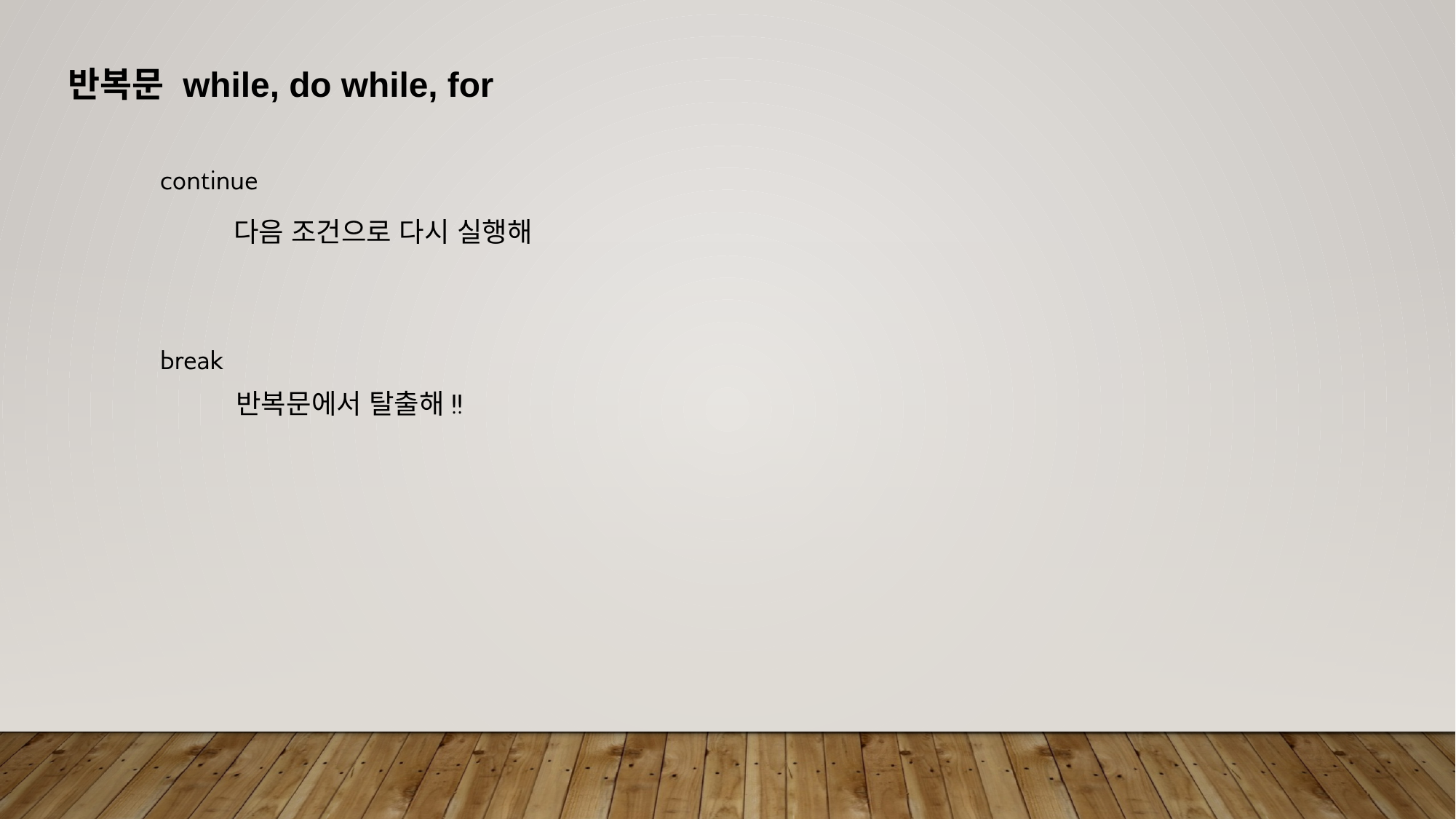

반복문 while, do while, for
continue
다음 조건으로 다시 실행해
break
반복문에서 탈출해!!